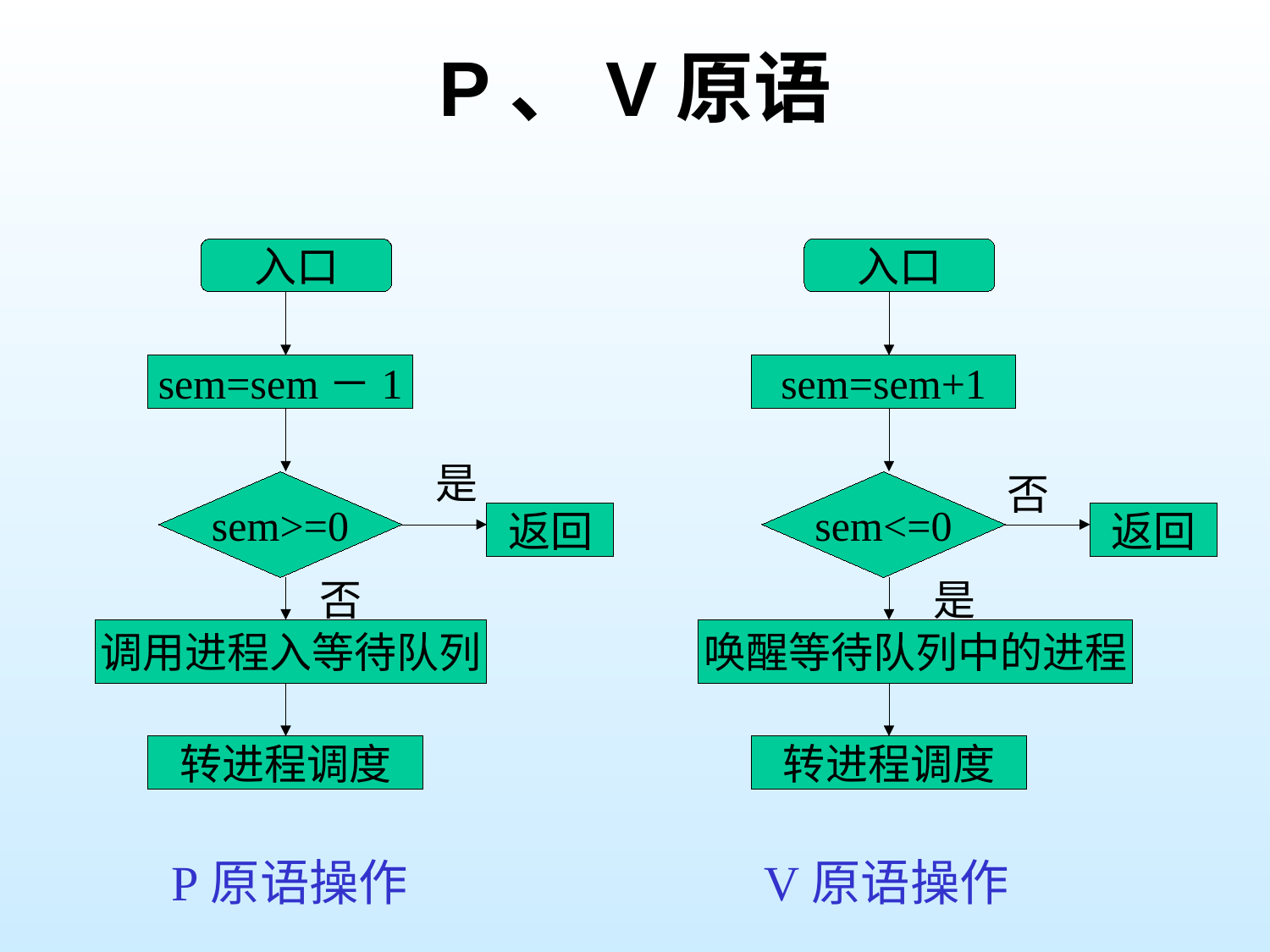

# P、V原语
入口
sem=sem－1
sem>=0
返回
调用进程入等待队列
转进程调度
入口
sem=sem+1
是
否
sem<=0
返回
否
是
唤醒等待队列中的进程
转进程调度
P原语操作
V原语操作